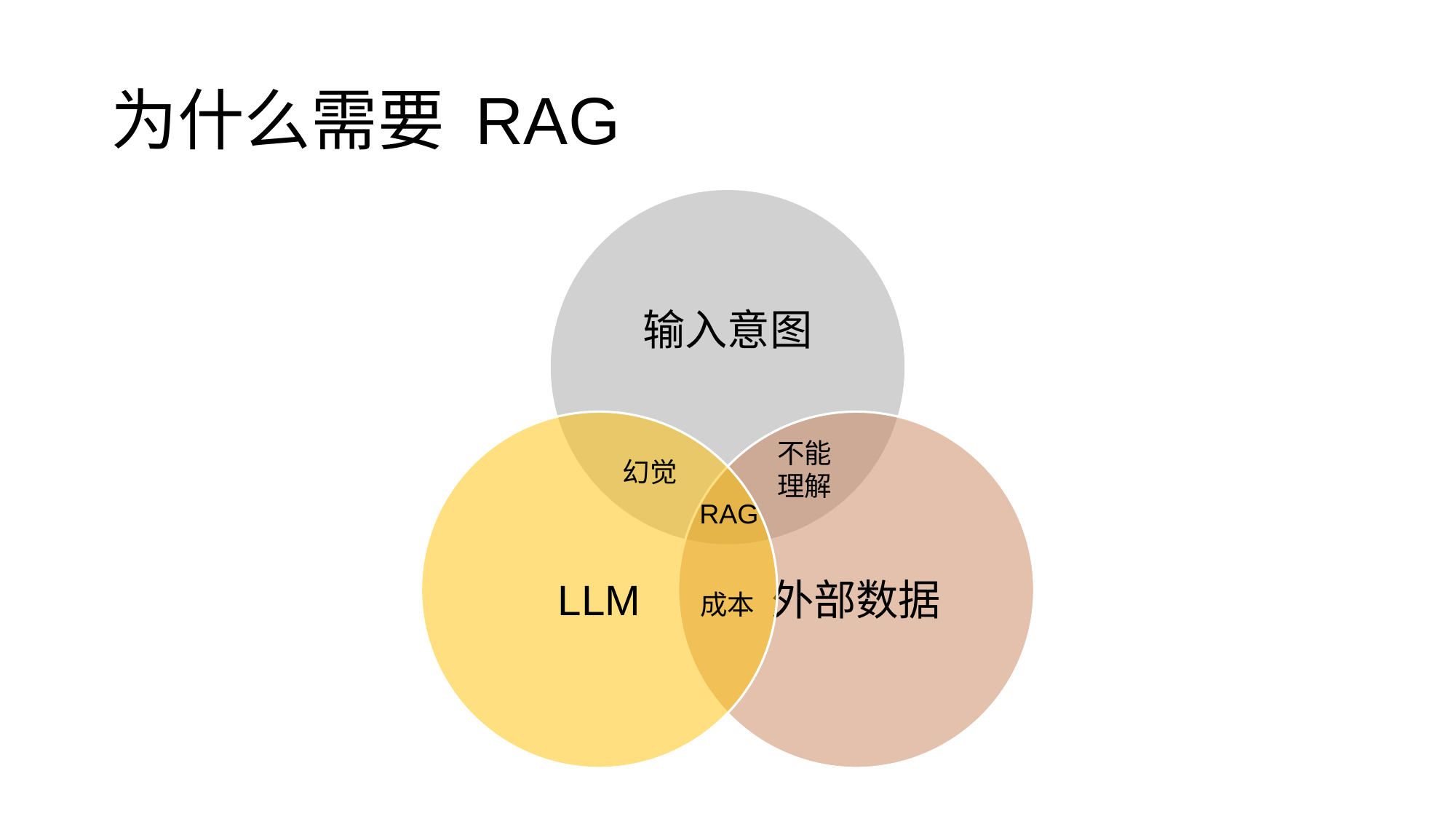

# 为什么需要 RAG
输入意图
外部数据
LLM
不能
理解
幻觉
RAG
成本